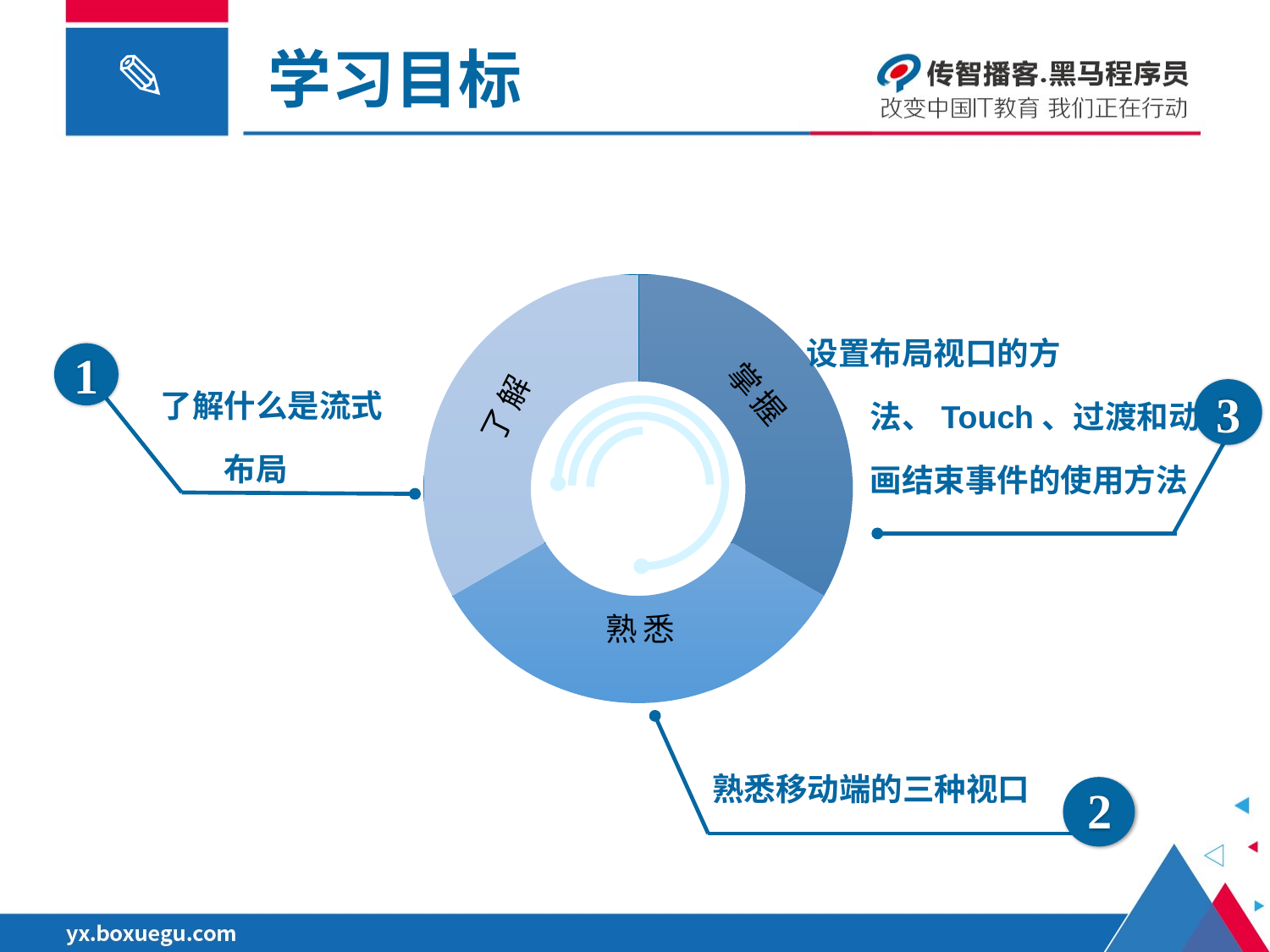

# 学习目标

### Chart

| Category | 销售额 |
|---|---|
| 掌握知识 | 3.333333333 |
| 理解知识 | 3.333333333 |
| 了解知识 | 3.333333333 |
了解
掌握
熟悉
设置布局视口的方法、Touch、过渡和动画结束事件的使用方法
3

了解
掌握
熟悉
了解什么是流式布局
1

熟悉移动端的三种视口
2